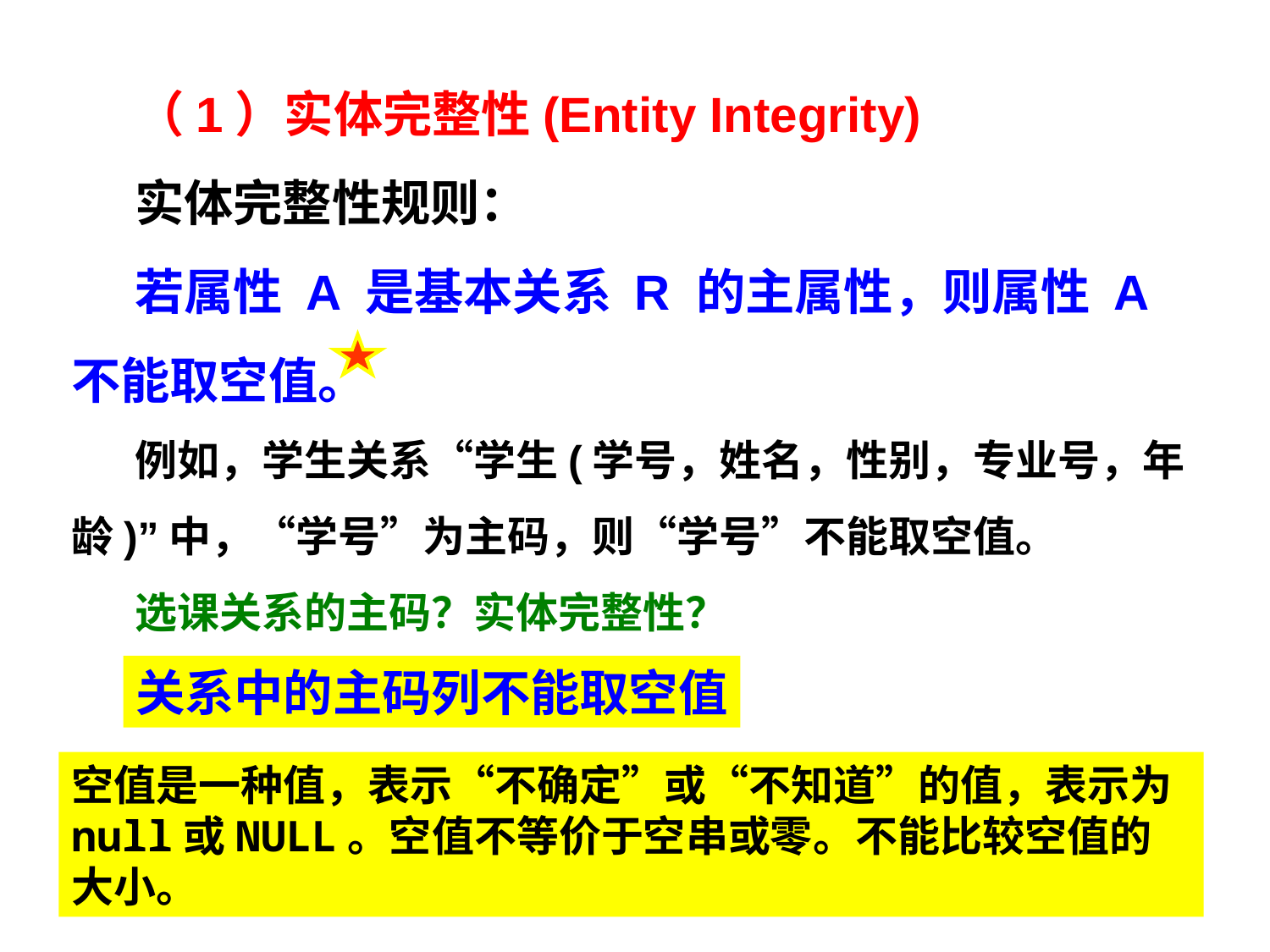

（1）实体完整性(Entity Integrity)
实体完整性规则：
若属性 A 是基本关系 R 的主属性，则属性 A 不能取空值。
例如，学生关系“学生(学号，姓名，性别，专业号，年龄)”中，“学号”为主码，则“学号”不能取空值。
选课关系的主码？实体完整性？

关系中的主码列不能取空值
空值是一种值，表示“不确定”或“不知道”的值，表示为null或NULL。空值不等价于空串或零。不能比较空值的大小。